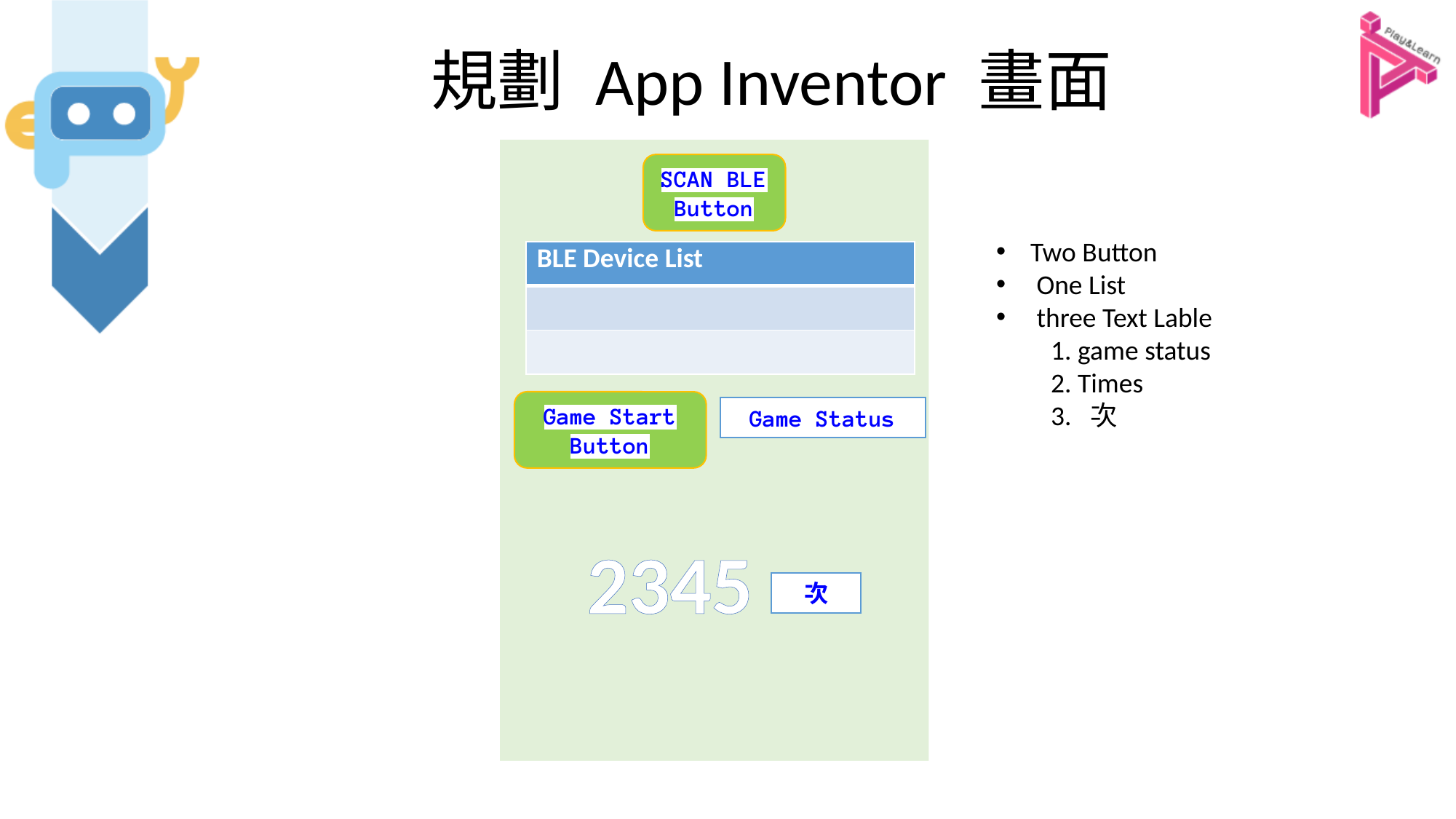

# 規劃 App Inventor 畫面

SCAN BLE Button

Two Button
 One List
 three Text Lable
1. game status
2. Times
3.  次

| BLE Device List |
| --- |
|  |
|  |

Game Start Button
Game Status
2345
次